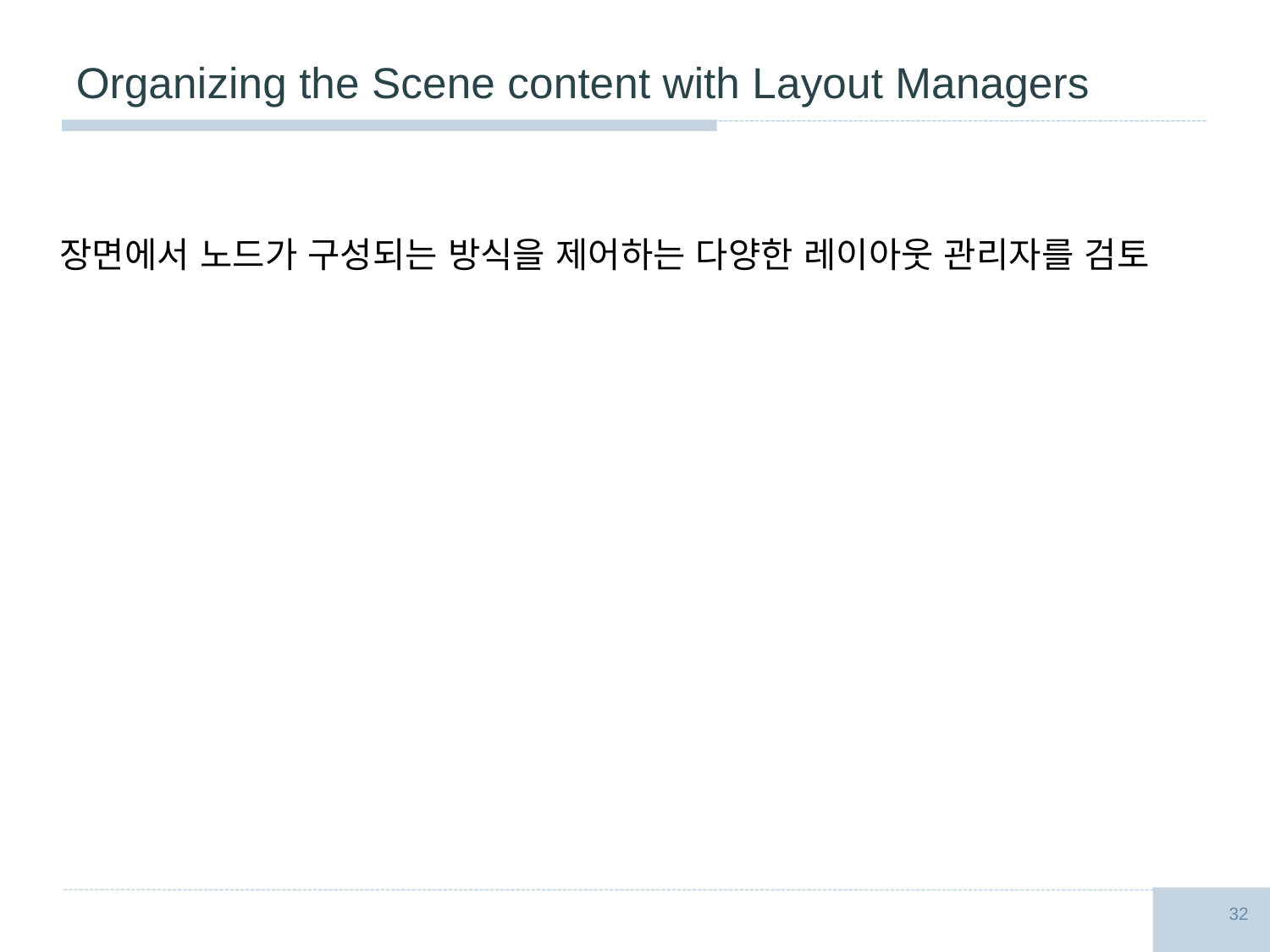

# Organizing the Scene content with Layout Managers
장면에서 노드가 구성되는 방식을 제어하는 ​​다양한 레이아웃 관리자를 검토